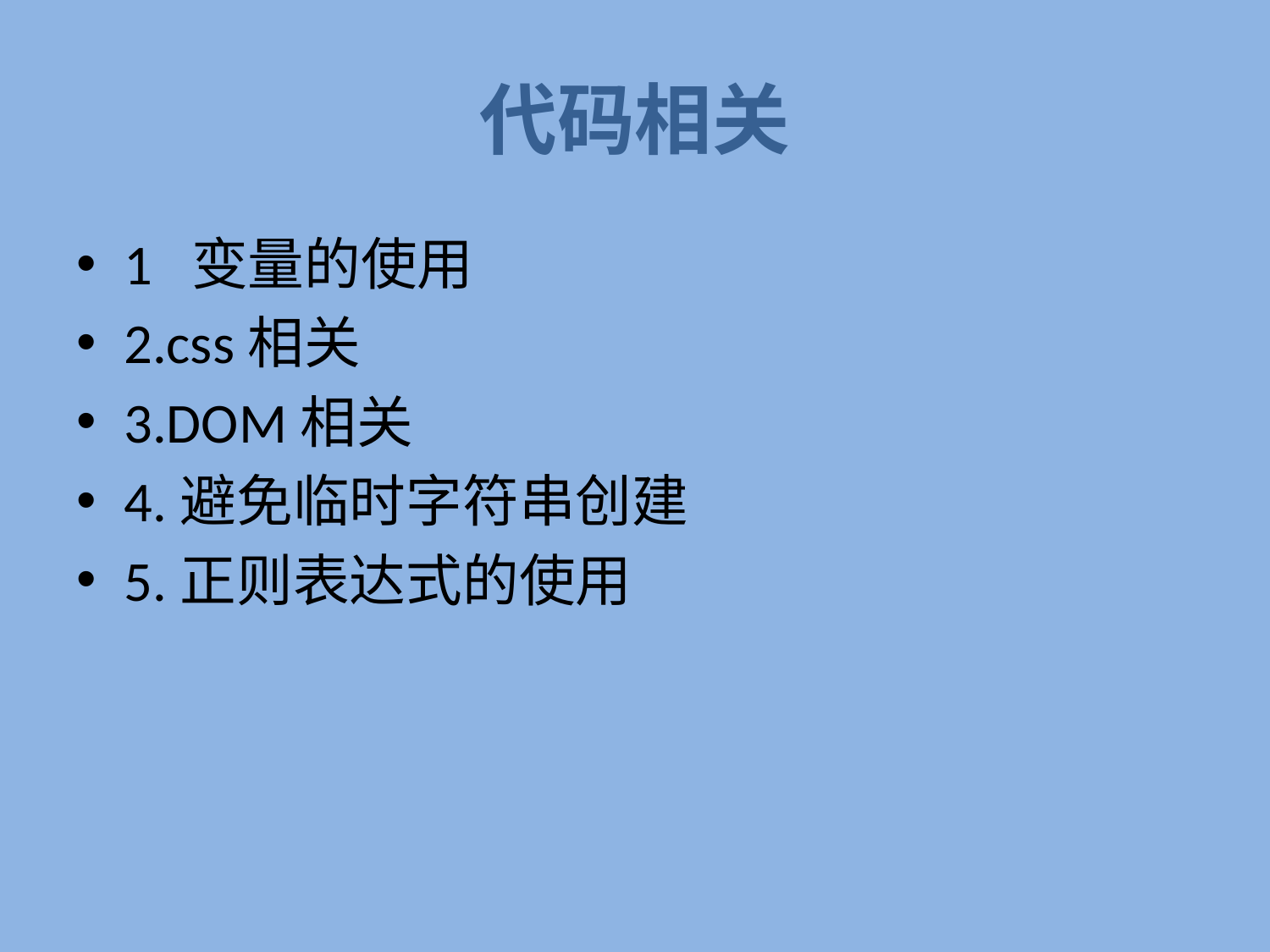

# 代码相关
1  变量的使用
2.css相关
3.DOM相关
4.避免临时字符串创建
5.正则表达式的使用